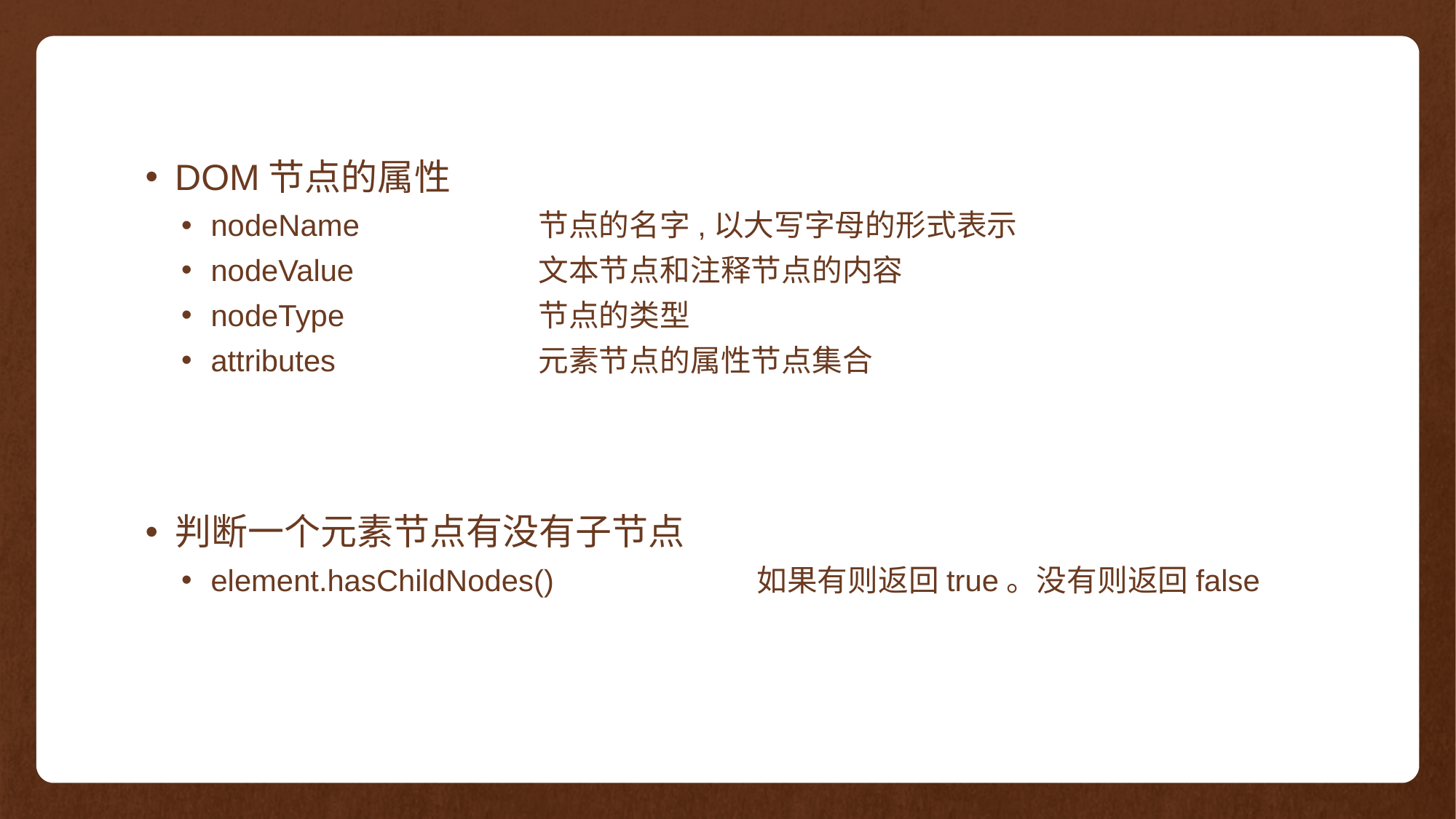

DOM节点的属性
nodeName		节点的名字,以大写字母的形式表示
nodeValue		文本节点和注释节点的内容
nodeType		节点的类型
attributes		元素节点的属性节点集合

判断一个元素节点有没有子节点
element.hasChildNodes()		如果有则返回true。没有则返回false